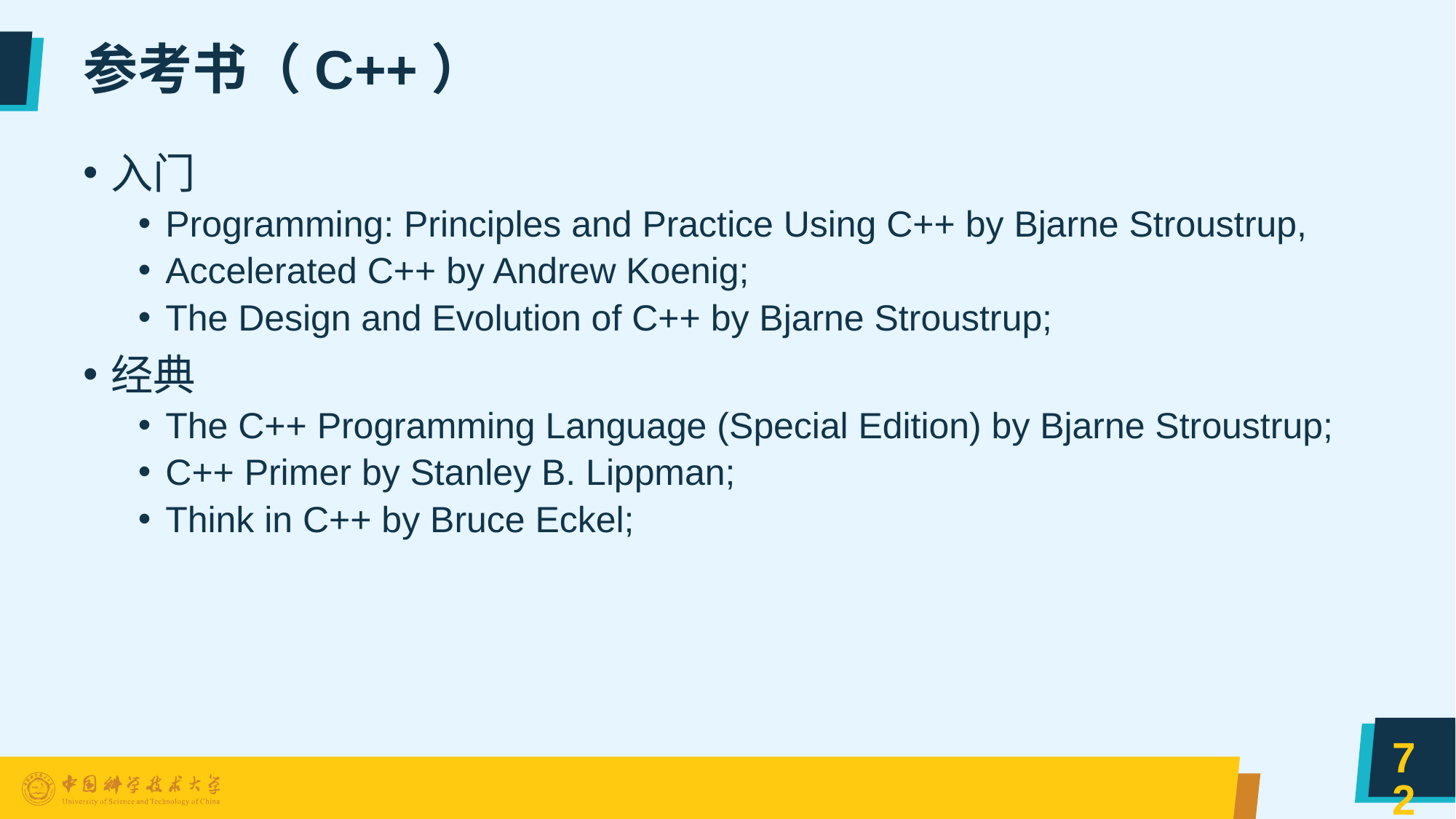

# 参考书（C++）
入门
Programming: Principles and Practice Using C++ by Bjarne Stroustrup,
Accelerated C++ by Andrew Koenig;
The Design and Evolution of C++ by Bjarne Stroustrup;
经典
The C++ Programming Language (Special Edition) by Bjarne Stroustrup;
C++ Primer by Stanley B. Lippman;
Think in C++ by Bruce Eckel;
72